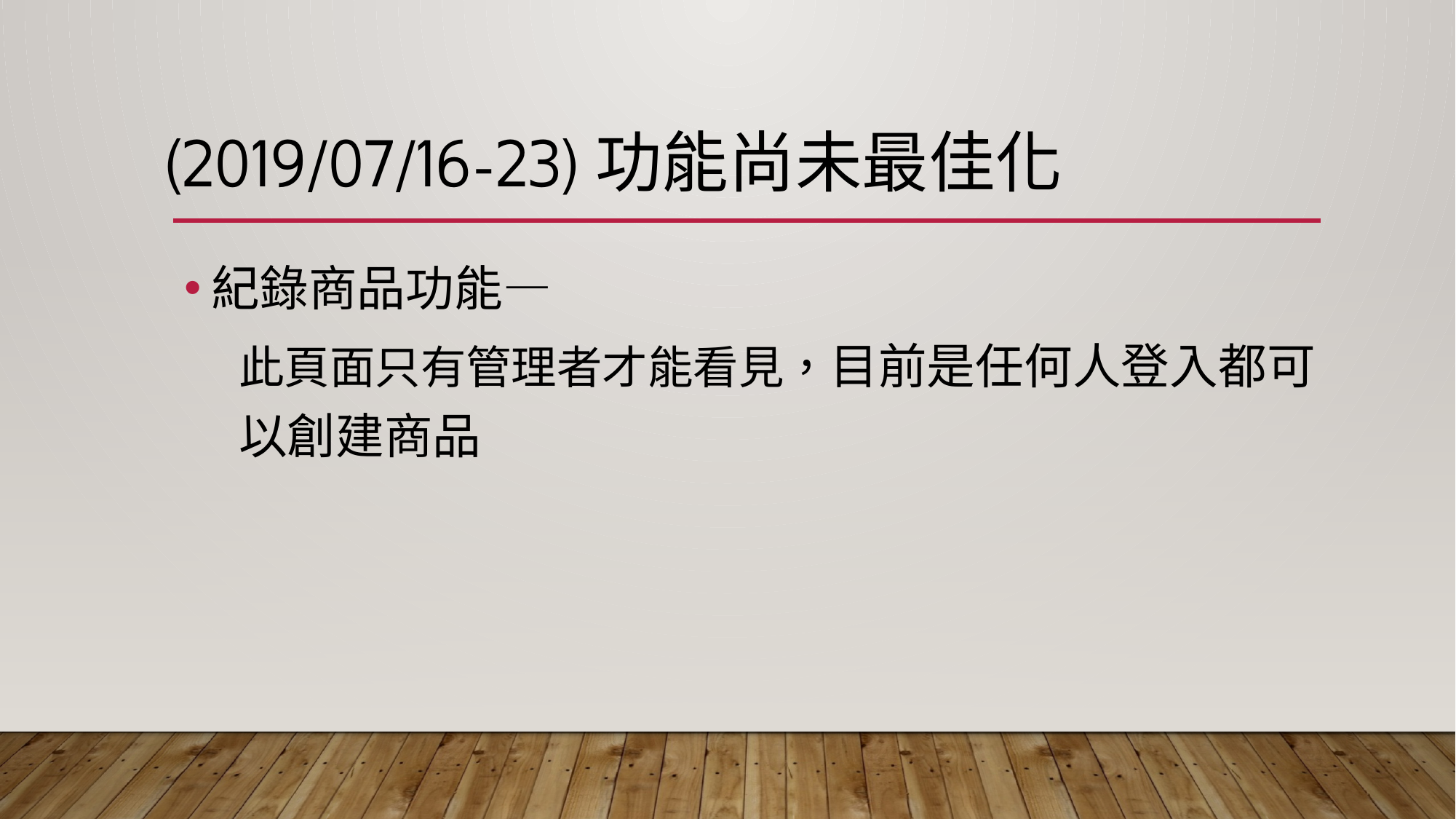

# (2019/07/16-23)功能尚未最佳化
紀錄商品功能—
此頁面只有管理者才能看見，目前是任何人登入都可以創建商品